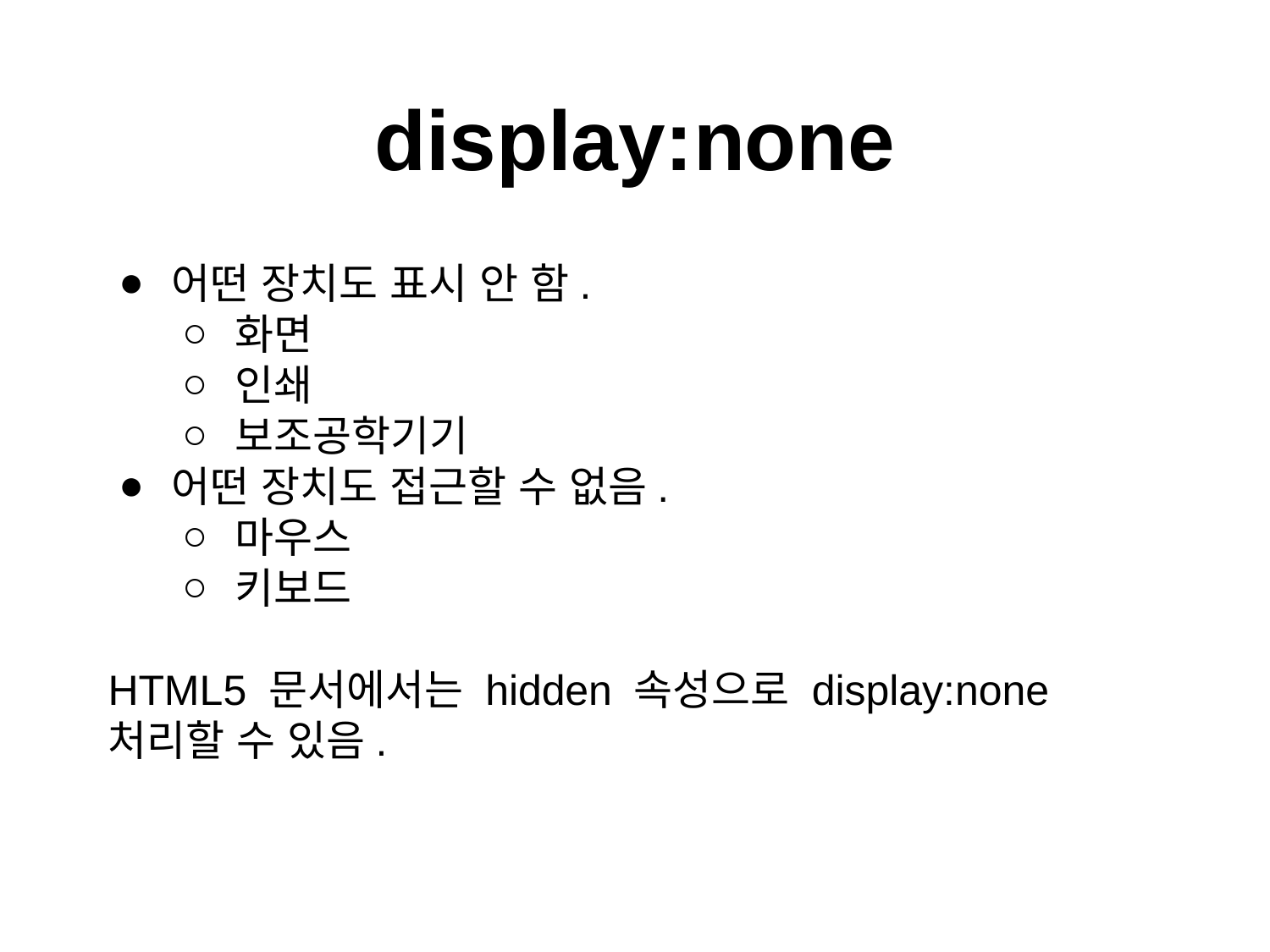

# display:none
어떤 장치도 표시 안 함.
화면
인쇄
보조공학기기
어떤 장치도 접근할 수 없음.
마우스
키보드

HTML5 문서에서는 hidden 속성으로 display:none 처리할 수 있음.